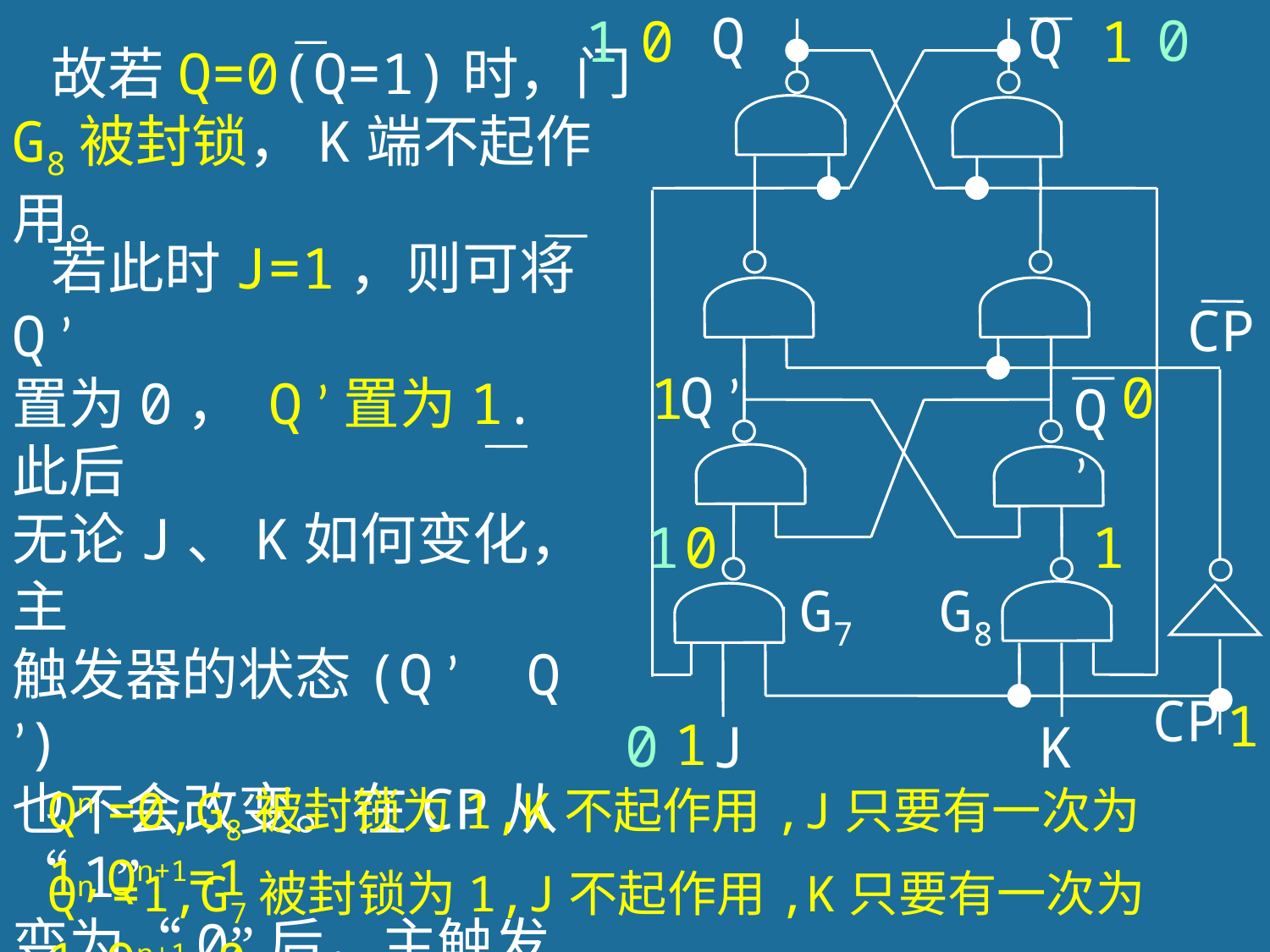

Q
Q

CP

Q ’

Q ’

G7
G8

CP

J
K
0
1
0
1
  故若Q=0(Q=1)时，门
G8被封锁，K端不起作用。

  若此时J=1，则可将Q ’
置为0， Q ’置为1.此后
无论J、K如何变化，主
触发器的状态(Q ’  Q ’)
也不会改变。在CP从“1”
变为“0”后，主触发器的状态传送到从触发器。

0
1

1
0
1

1
1
0
Qn =0,G8被封锁为1,K不起作用,J只要有一次为1,Qn+1=1
Qn =1,G7被封锁为1,J不起作用,K只要有一次为1,Qn+1=0
122